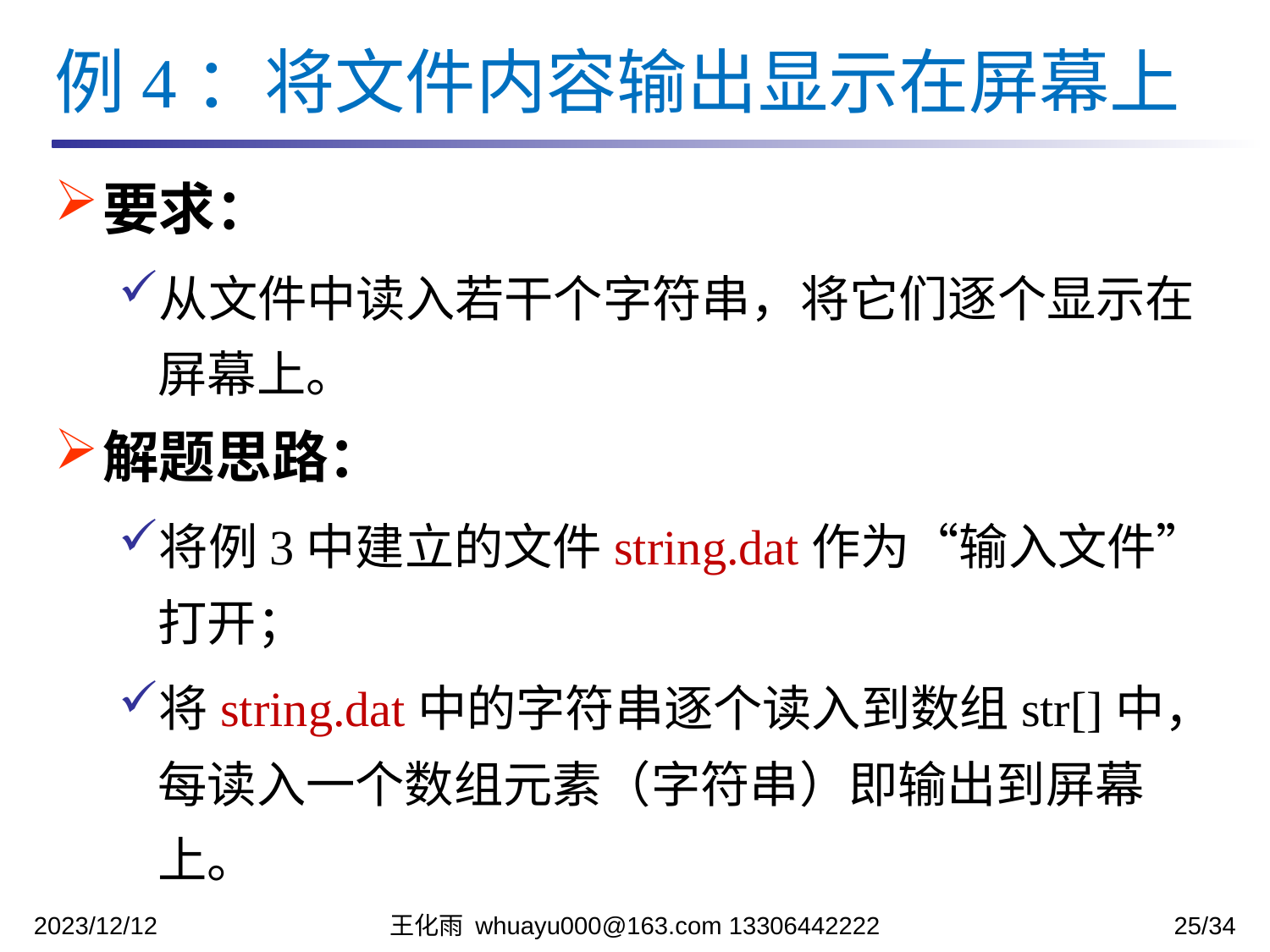

例4：将文件内容输出显示在屏幕上
要求：
从文件中读入若干个字符串，将它们逐个显示在屏幕上。
解题思路：
将例3中建立的文件string.dat作为“输入文件”打开；
将string.dat中的字符串逐个读入到数组str[]中，每读入一个数组元素（字符串）即输出到屏幕上。
2023/12/12
王化雨 whuayu000@163.com 13306442222
25/34